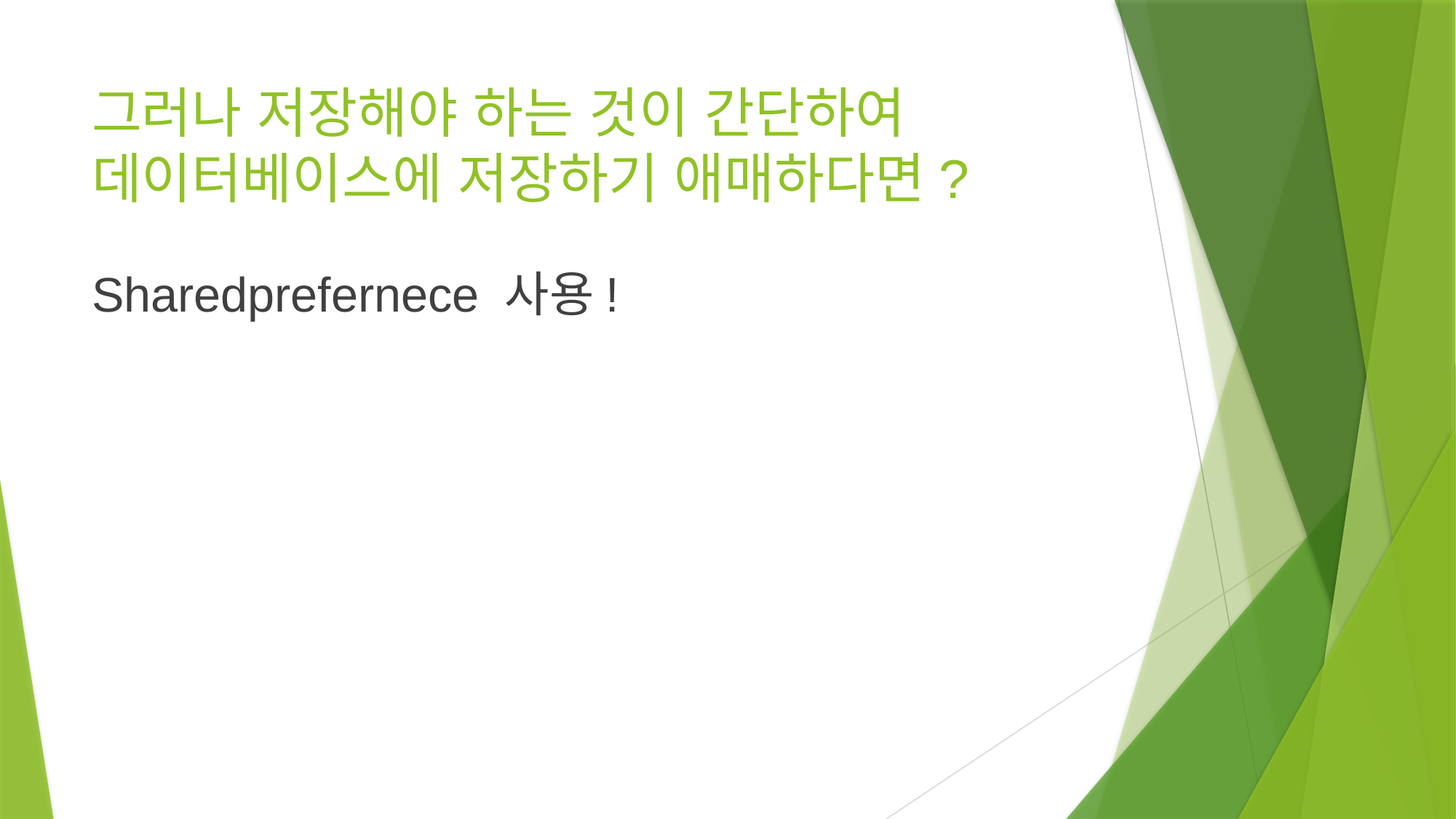

# 그러나 저장해야 하는 것이 간단하여 데이터베이스에 저장하기 애매하다면?
Sharedprefernece 사용!